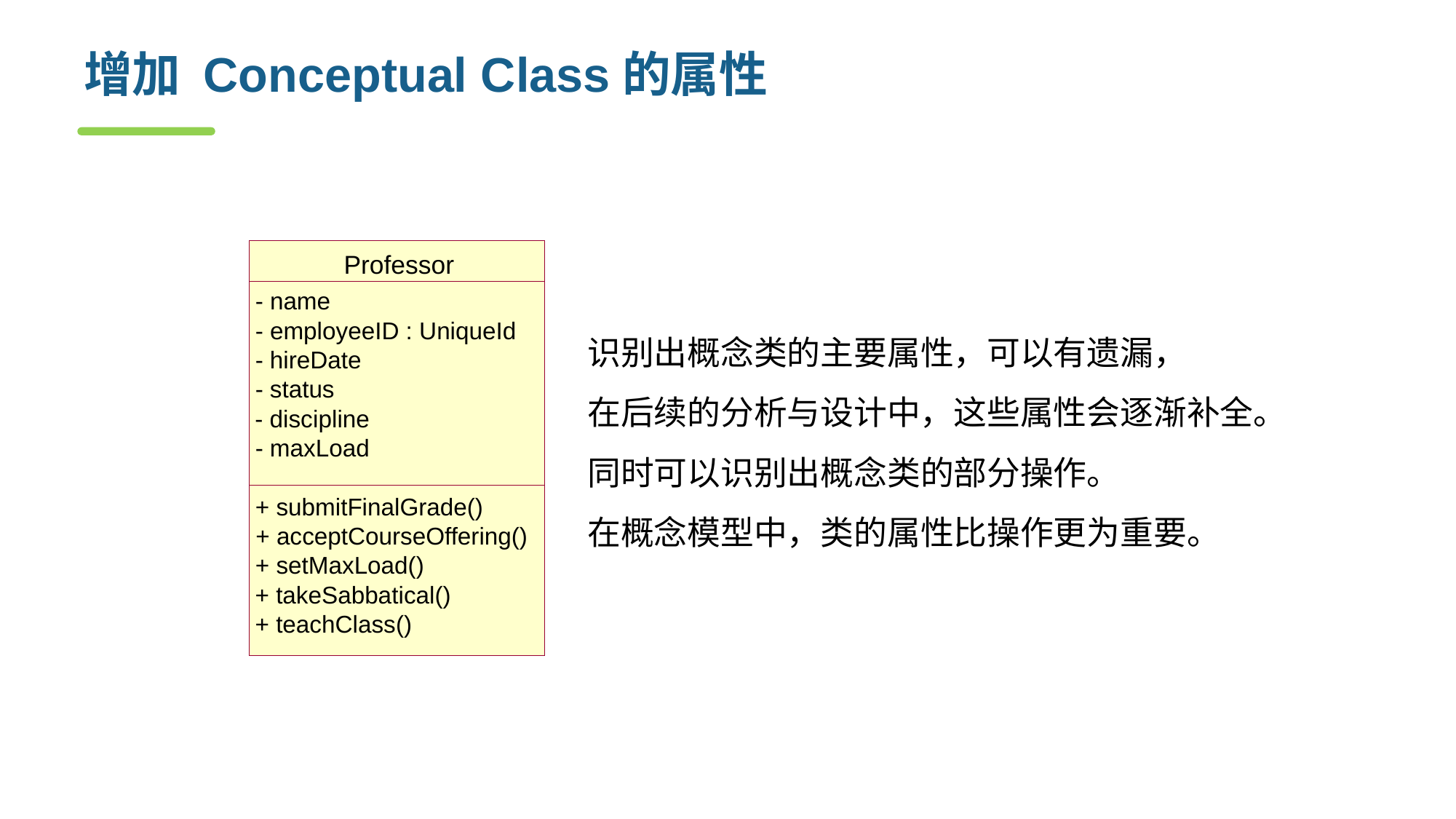

# 增加 Conceptual Class的属性

Professor

- name
- employeeID : UniqueId
- hireDate
- status
- discipline
- maxLoad

+ submitFinalGrade()
+ acceptCourseOffering()
+ setMaxLoad()
+ takeSabbatical()
+ teachClass()
识别出概念类的主要属性，可以有遗漏，
在后续的分析与设计中，这些属性会逐渐补全。
同时可以识别出概念类的部分操作。
在概念模型中，类的属性比操作更为重要。
131